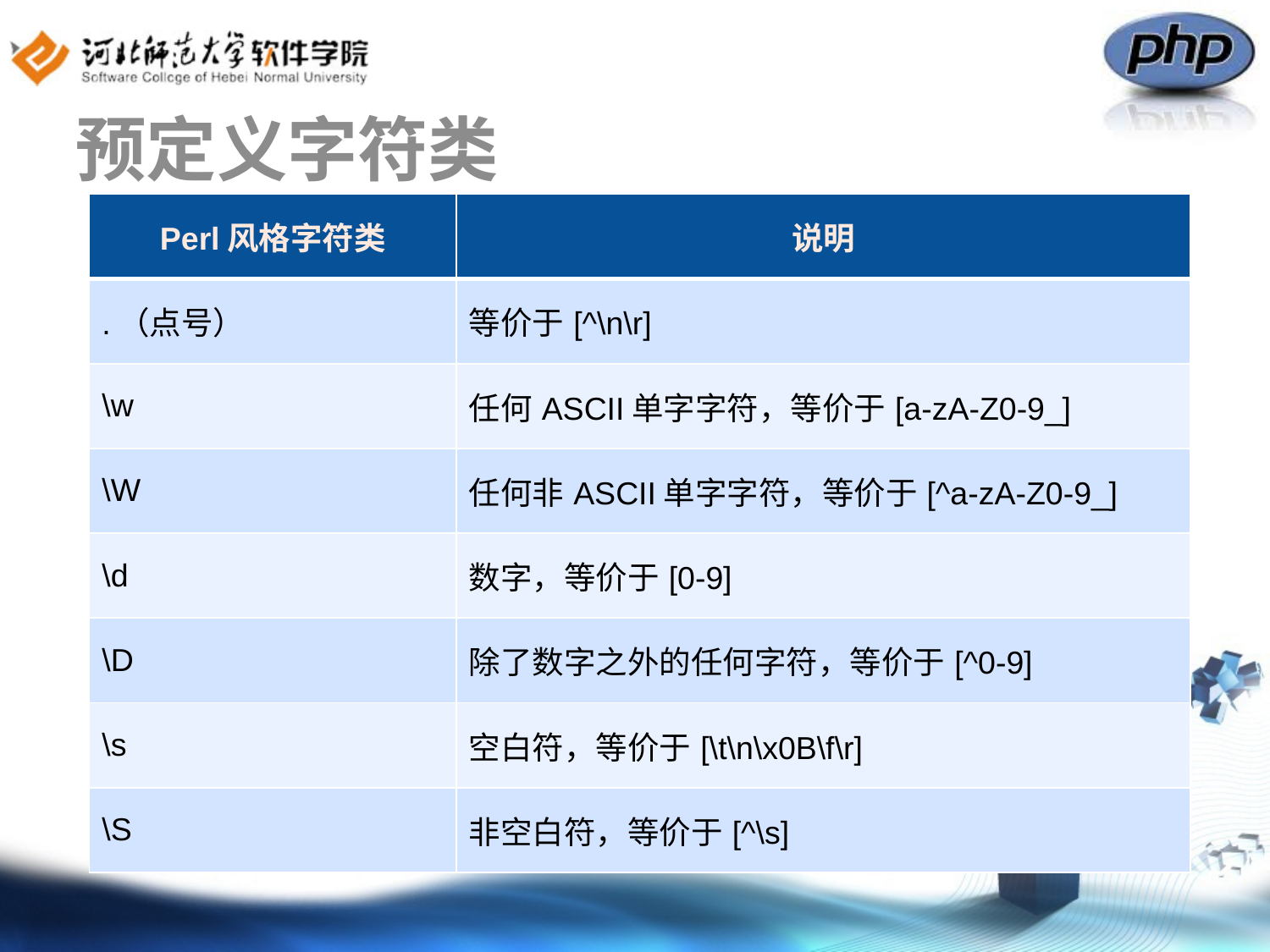

# 预定义字符类
| Perl风格字符类 | 说明 |
| --- | --- |
| .（点号） | 等价于[^\n\r] |
| \w | 任何ASCII单字字符，等价于[a-zA-Z0-9\_] |
| \W | 任何非ASCII单字字符，等价于[^a-zA-Z0-9\_] |
| \d | 数字，等价于[0-9] |
| \D | 除了数字之外的任何字符，等价于[^0-9] |
| \s | 空白符，等价于[\t\n\x0B\f\r] |
| \S | 非空白符，等价于[^\s] |